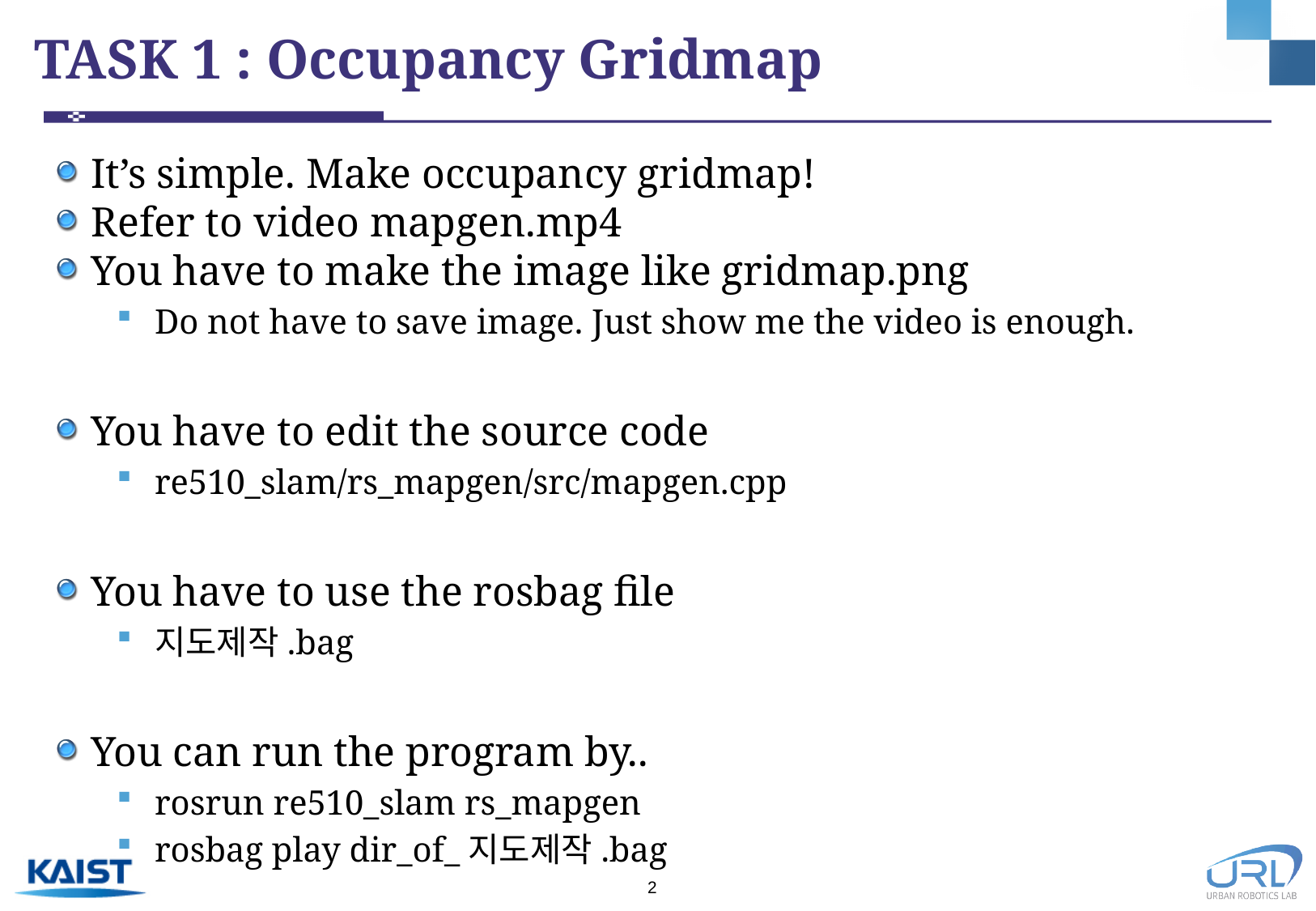

# TASK 1 : Occupancy Gridmap
It’s simple. Make occupancy gridmap!
Refer to video mapgen.mp4
You have to make the image like gridmap.png
Do not have to save image. Just show me the video is enough.

You have to edit the source code
re510_slam/rs_mapgen/src/mapgen.cpp

You have to use the rosbag file
지도제작.bag

You can run the program by..
rosrun re510_slam rs_mapgen
rosbag play dir_of_지도제작.bag

2